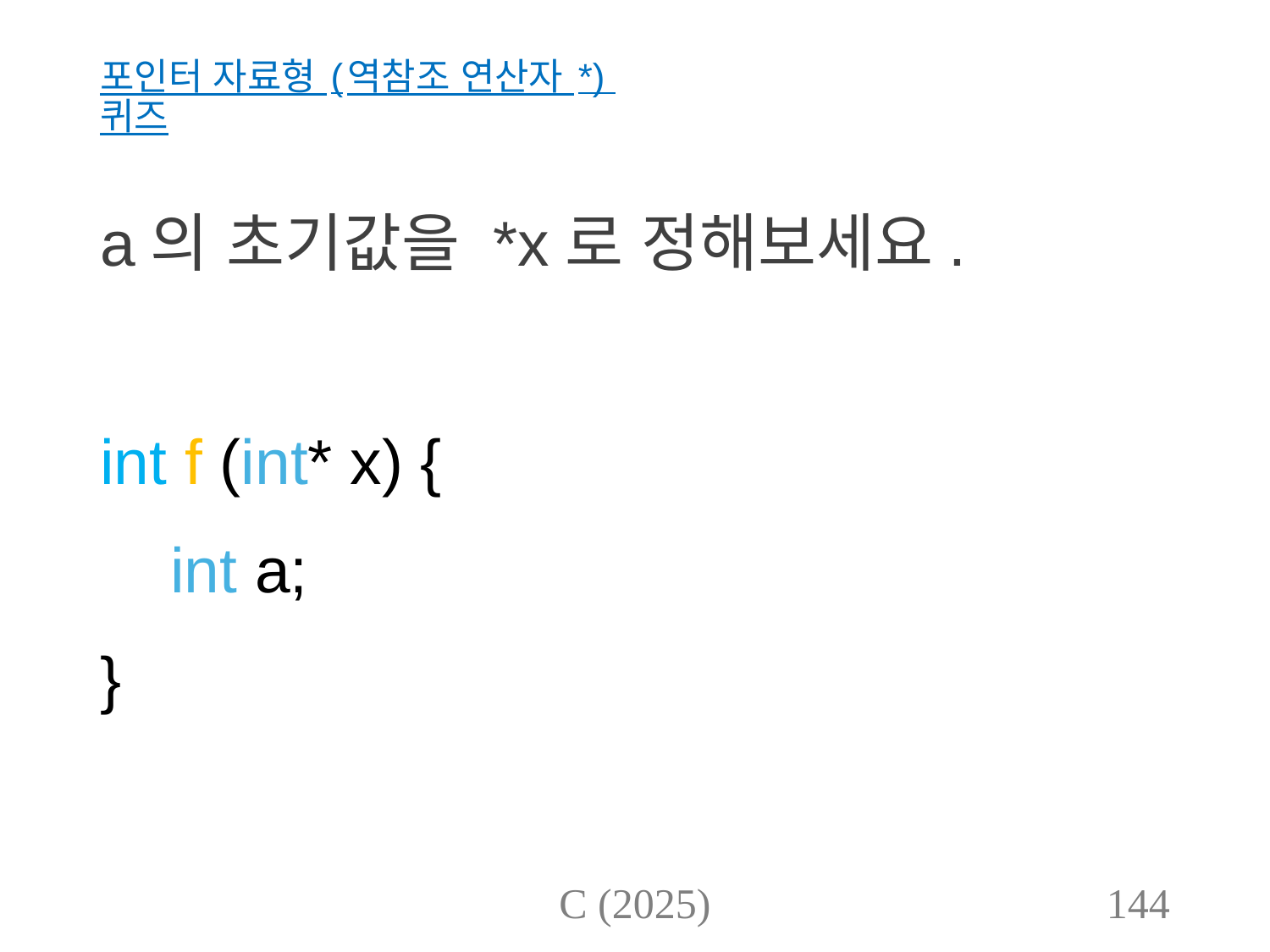

# 포인터 자료형 (역참조 연산자 *) 퀴즈
a의 초기값을 *x로 정해보세요.

int f (int* x) {
    int a;
}
C (2025)
144